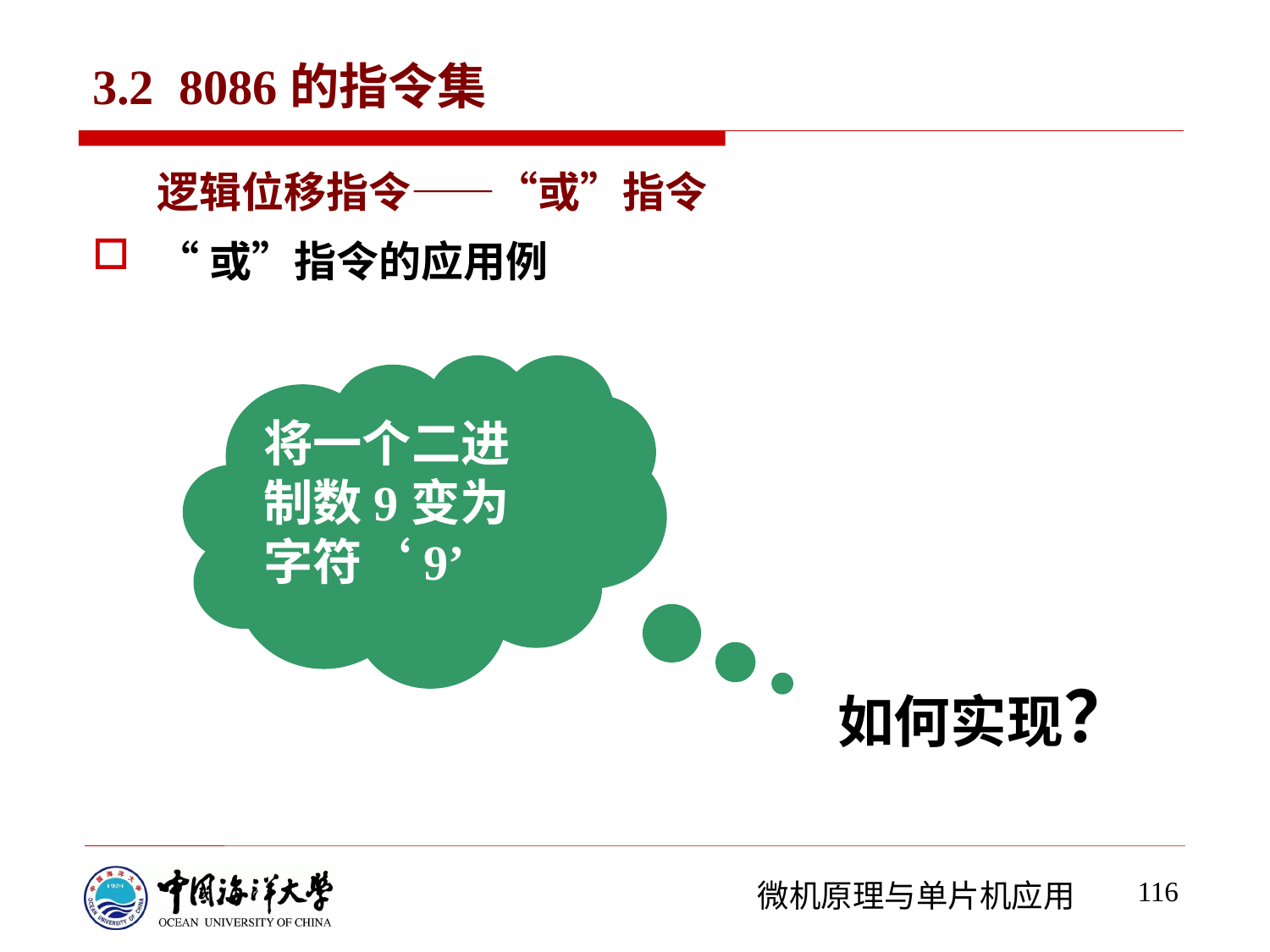

# 3.2  8086的指令集
逻辑位移指令——“或”指令
“或”指令的应用例

将一个二进制数9变为字符‘9’
如何实现？
116